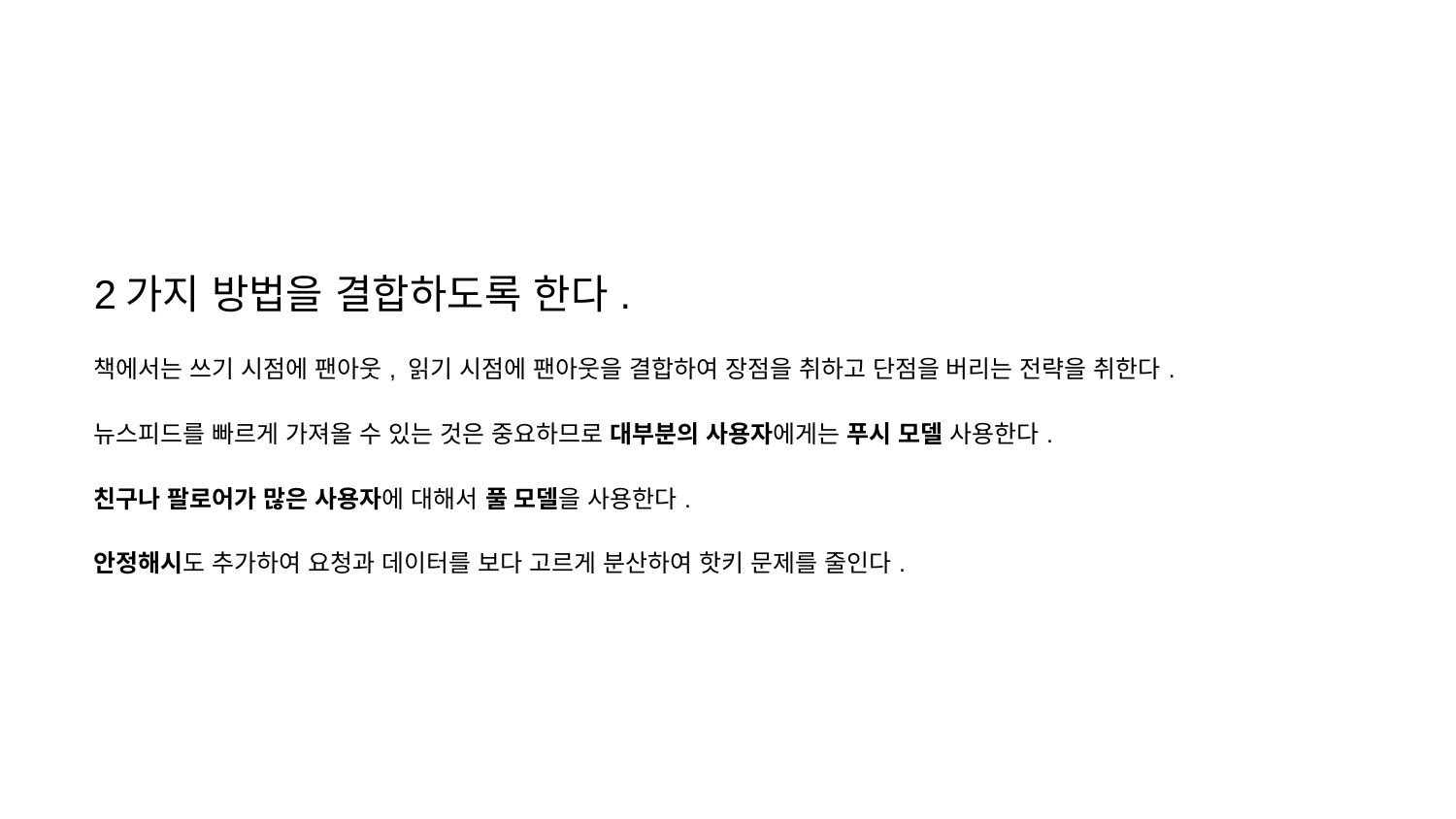

2가지 방법을 결합하도록 한다.
책에서는 쓰기 시점에 팬아웃, 읽기 시점에 팬아웃을 결합하여 장점을 취하고 단점을 버리는 전략을 취한다.
뉴스피드를 빠르게 가져올 수 있는 것은 중요하므로 대부분의 사용자에게는 푸시 모델 사용한다.
친구나 팔로어가 많은 사용자에 대해서 풀 모델을 사용한다.
안정해시도 추가하여 요청과 데이터를 보다 고르게 분산하여 핫키 문제를 줄인다.